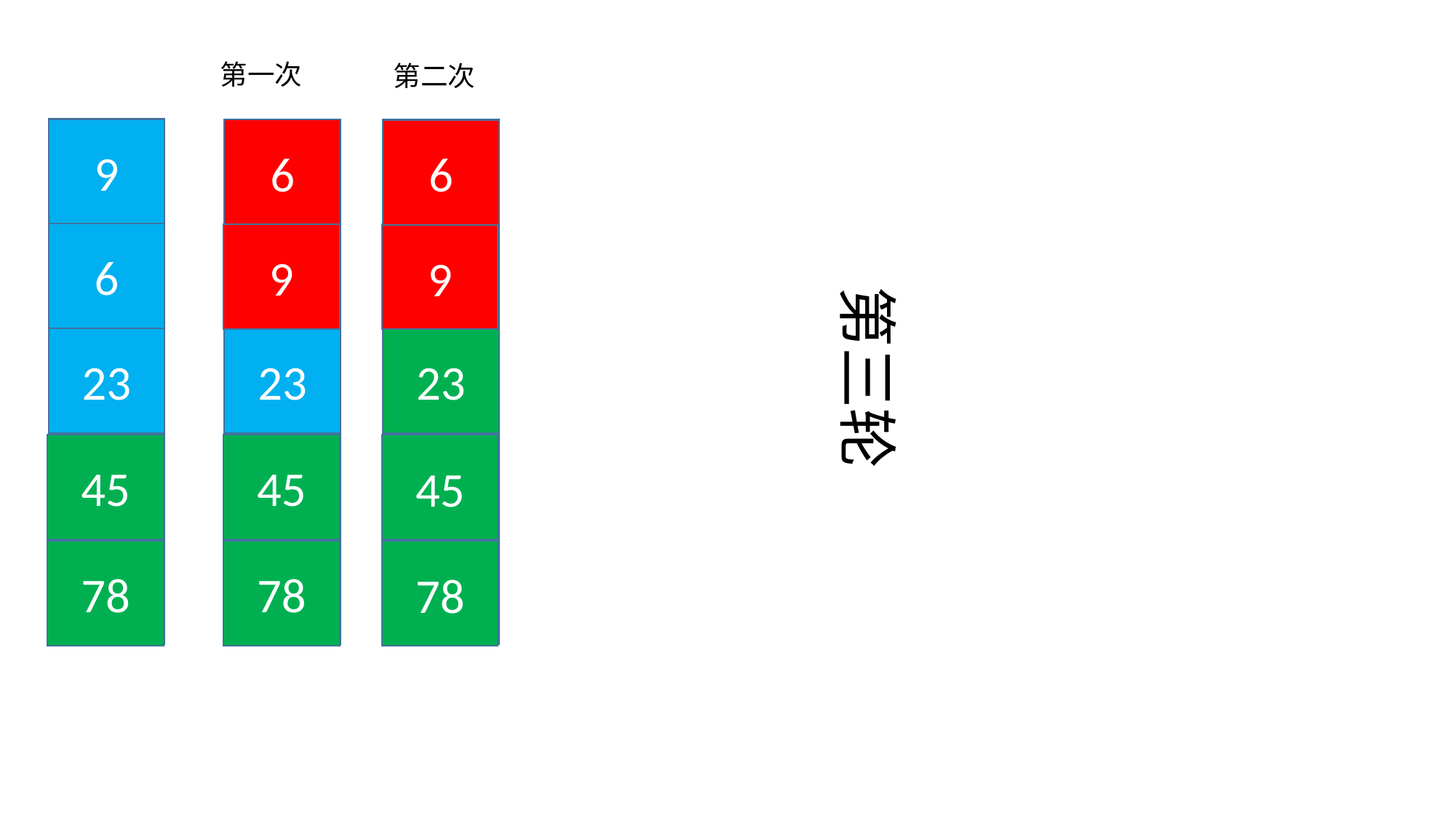

第一次
第二次
9

6
6
6
9
9
第三轮
23
23
23
45
45
45
78
78
78